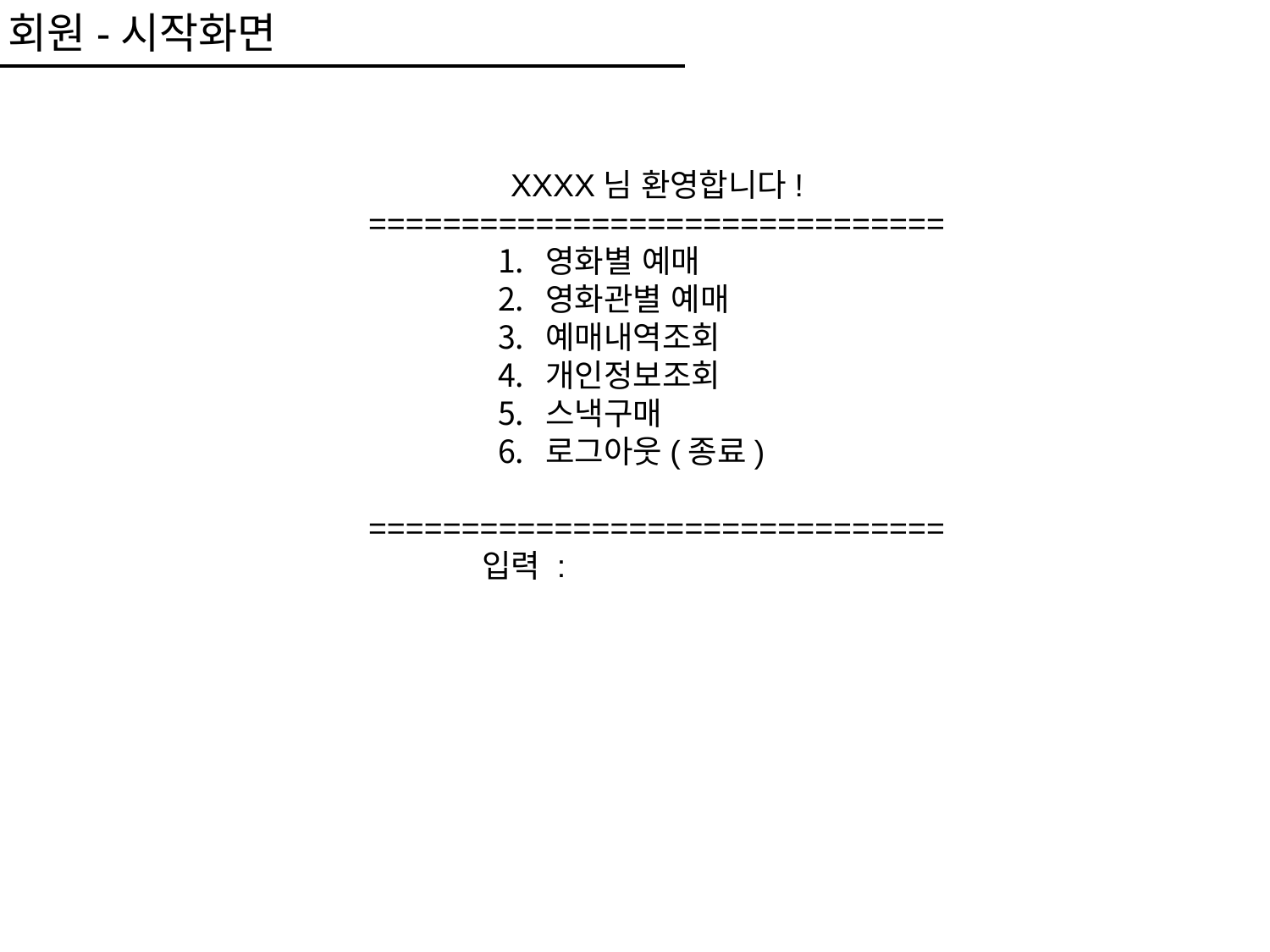

회원-시작화면
XXXX님 환영합니다!
===============================
영화별 예매
영화관별 예매
예매내역조회
개인정보조회
스낵구매
로그아웃(종료)

===============================
		입력 :